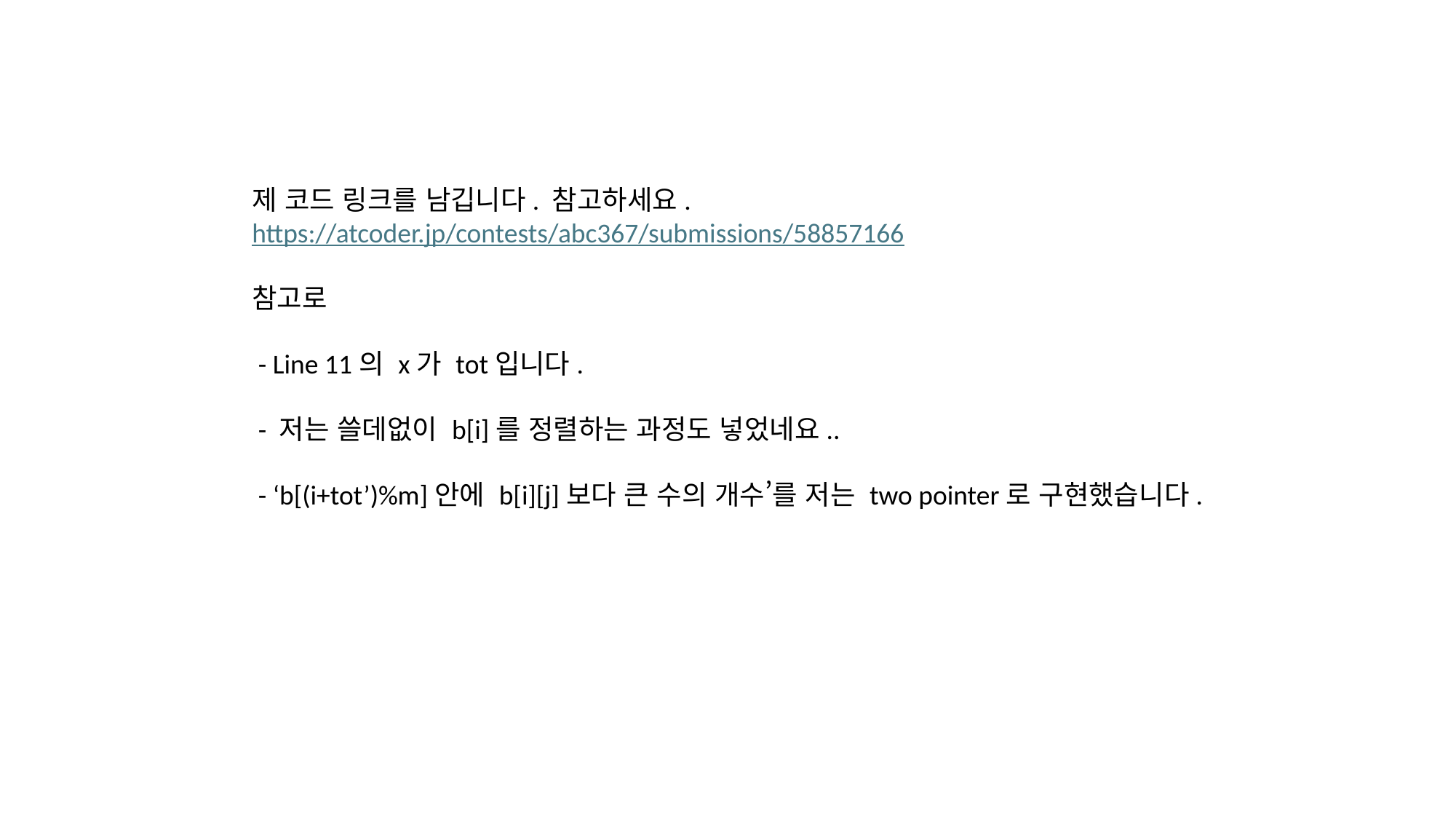

제 코드 링크를 남깁니다. 참고하세요.
https://atcoder.jp/contests/abc367/submissions/58857166

참고로

 - Line 11의 x가 tot입니다.

 - 저는 쓸데없이 b[i]를 정렬하는 과정도 넣었네요..

 - ‘b[(i+tot’)%m]안에 b[i][j]보다 큰 수의 개수’를 저는 two pointer로 구현했습니다.